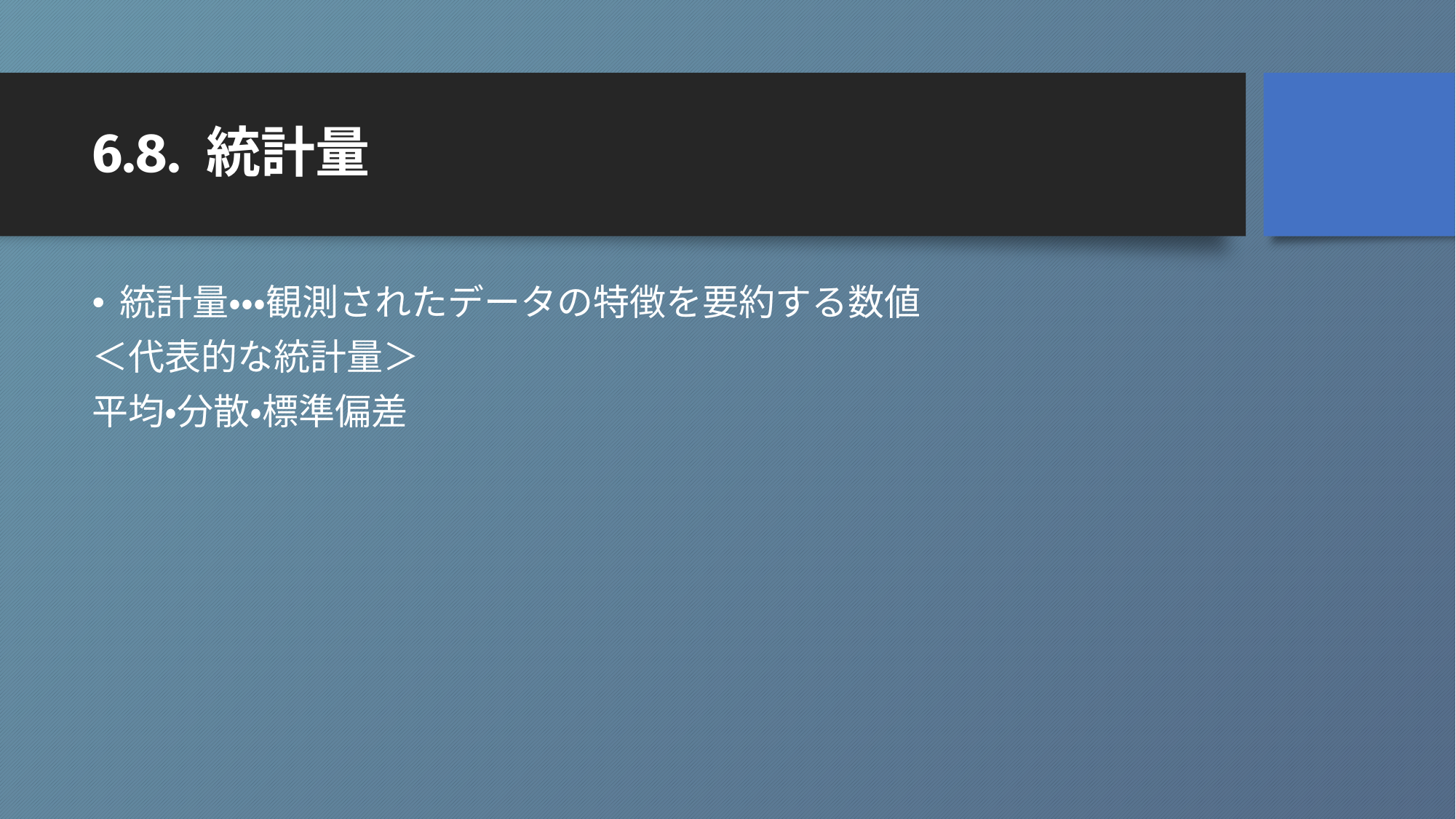

# 6.8. 統計量
統計量・・・観測されたデータの特徴を要約する数値
＜代表的な統計量＞
平均・分散・標準偏差